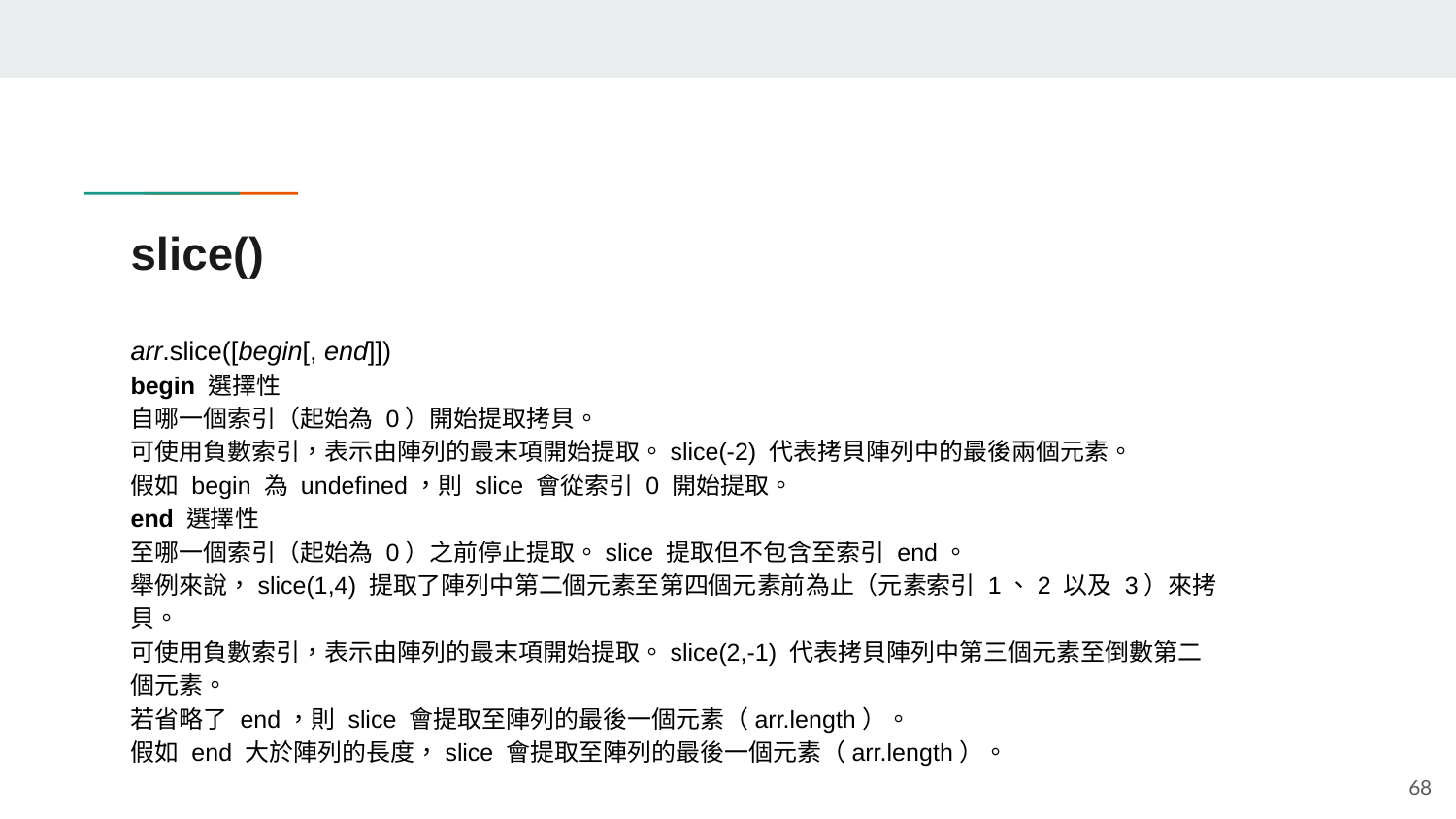

# slice()
arr.slice([begin[, end]])
begin 選擇性
自哪一個索引（起始為 0）開始提取拷貝。
可使用負數索引，表示由陣列的最末項開始提取。slice(-2) 代表拷貝陣列中的最後兩個元素。
假如 begin 為 undefined，則 slice 會從索引 0 開始提取。
end 選擇性
至哪一個索引（起始為 0）之前停止提取。slice 提取但不包含至索引 end。
舉例來說，slice(1,4) 提取了陣列中第二個元素至第四個元素前為止（元素索引 1、2 以及 3）來拷貝。
可使用負數索引，表示由陣列的最末項開始提取。slice(2,-1) 代表拷貝陣列中第三個元素至倒數第二個元素。
若省略了 end，則 slice 會提取至陣列的最後一個元素（arr.length）。
假如 end 大於陣列的長度，slice 會提取至陣列的最後一個元素（arr.length）。

68